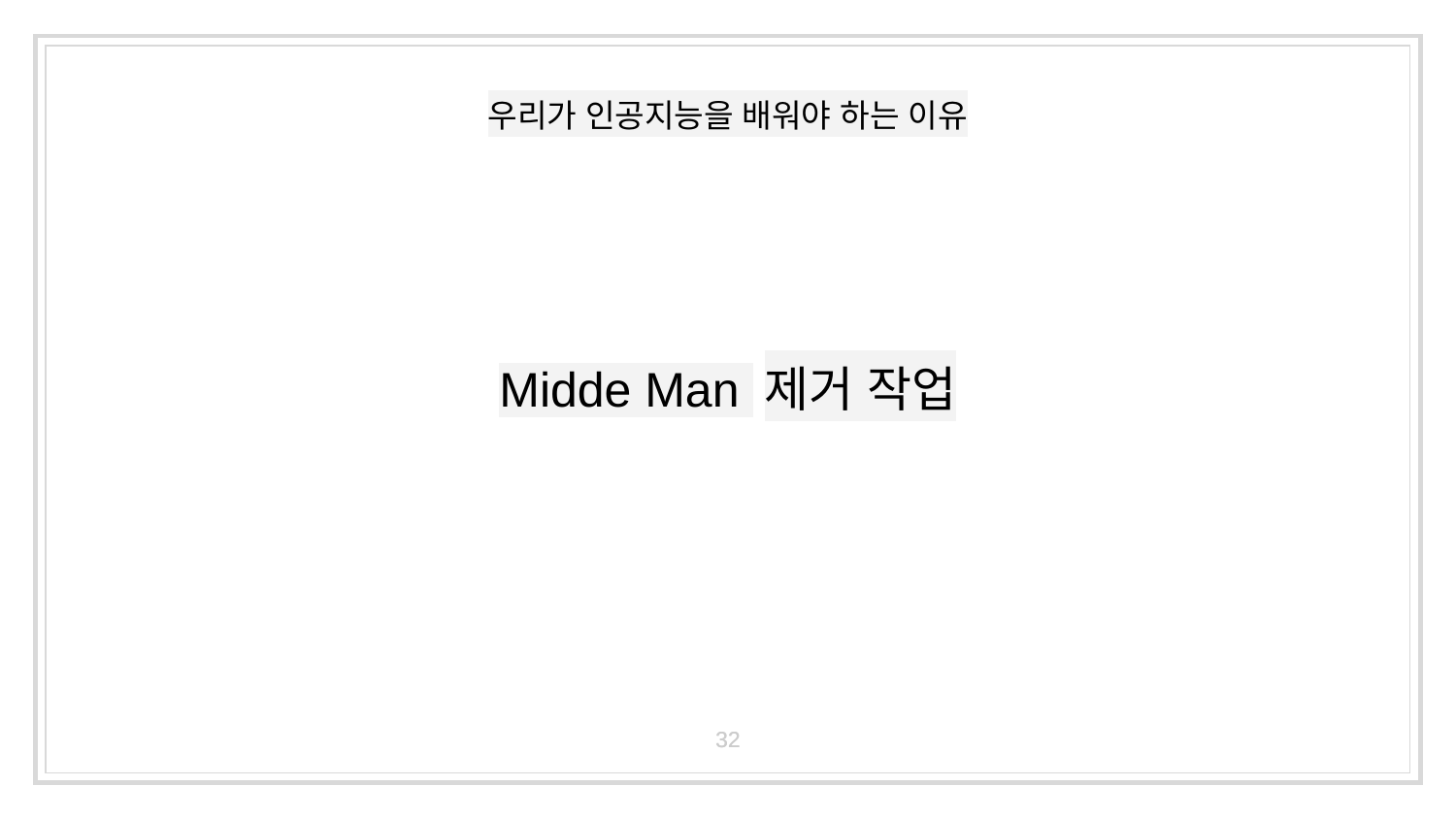

# 우리가 인공지능을 배워야 하는 이유
Midde Man 제거 작업
32
32